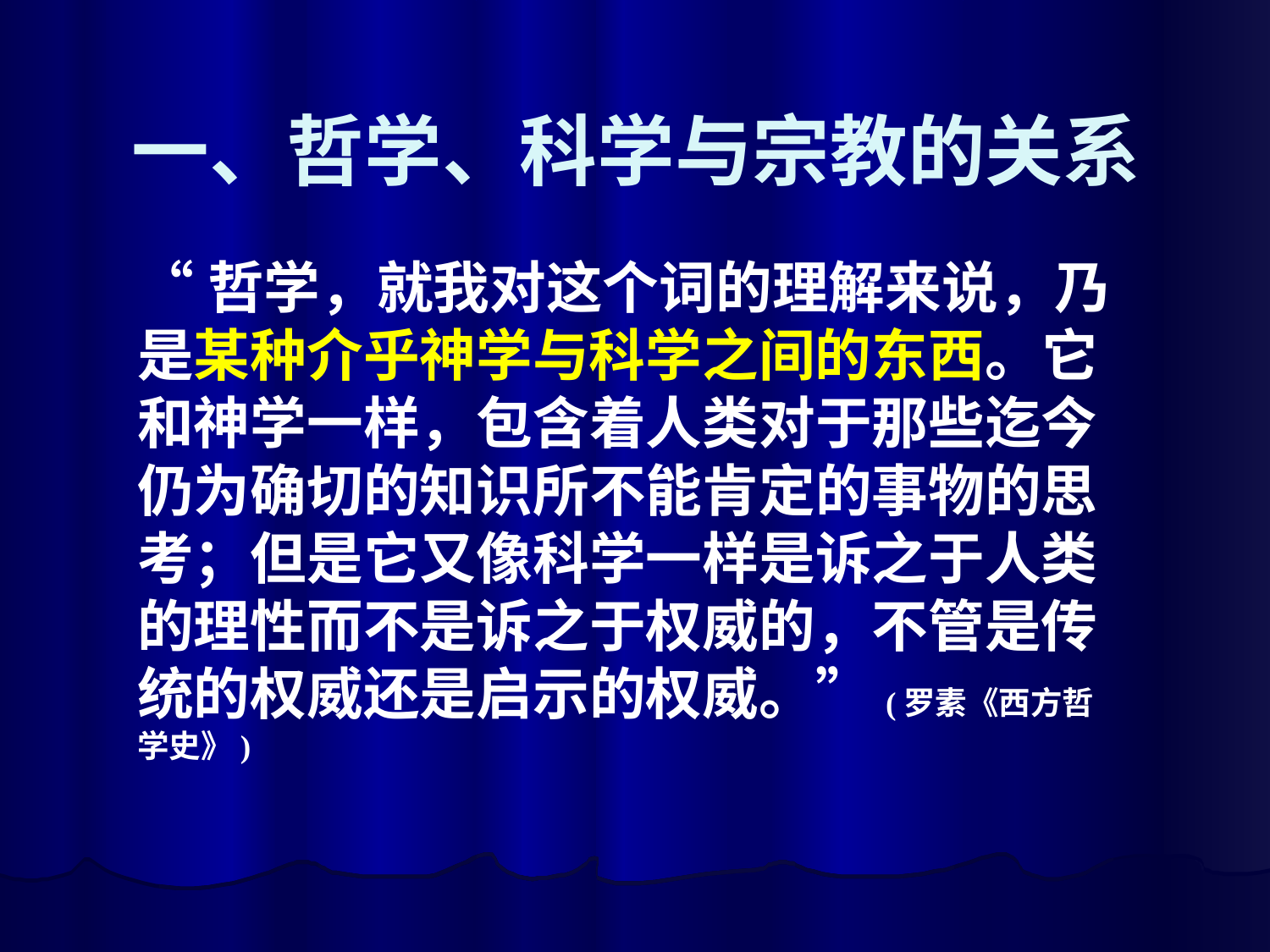

# 一、哲学、科学与宗教的关系
“哲学，就我对这个词的理解来说，乃是某种介乎神学与科学之间的东西。它和神学一样，包含着人类对于那些迄今仍为确切的知识所不能肯定的事物的思考；但是它又像科学一样是诉之于人类的理性而不是诉之于权威的，不管是传统的权威还是启示的权威。”(罗素《西方哲学史》)